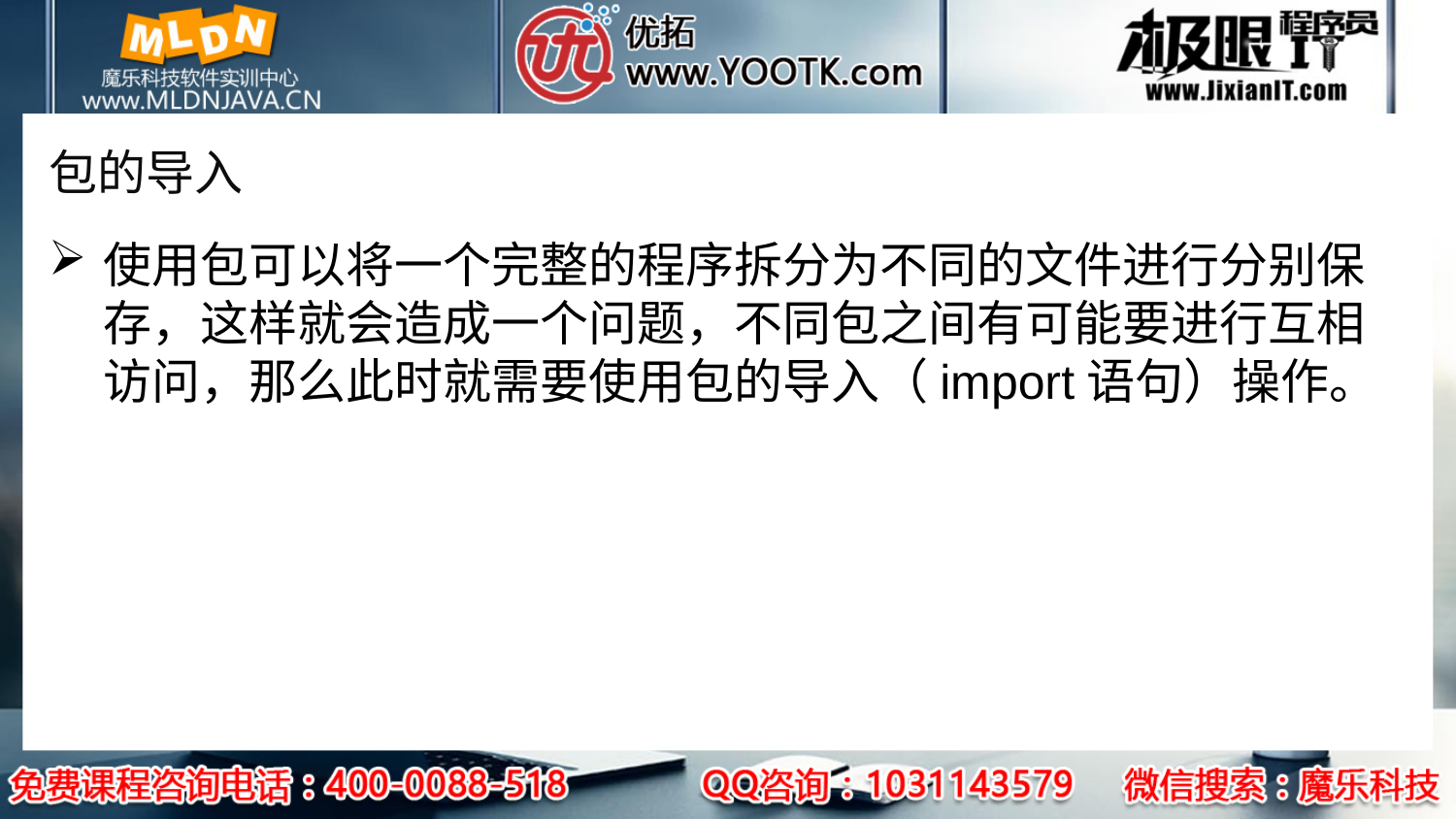

# 包的导入
使用包可以将一个完整的程序拆分为不同的文件进行分别保存，这样就会造成一个问题，不同包之间有可能要进行互相访问，那么此时就需要使用包的导入（import语句）操作。